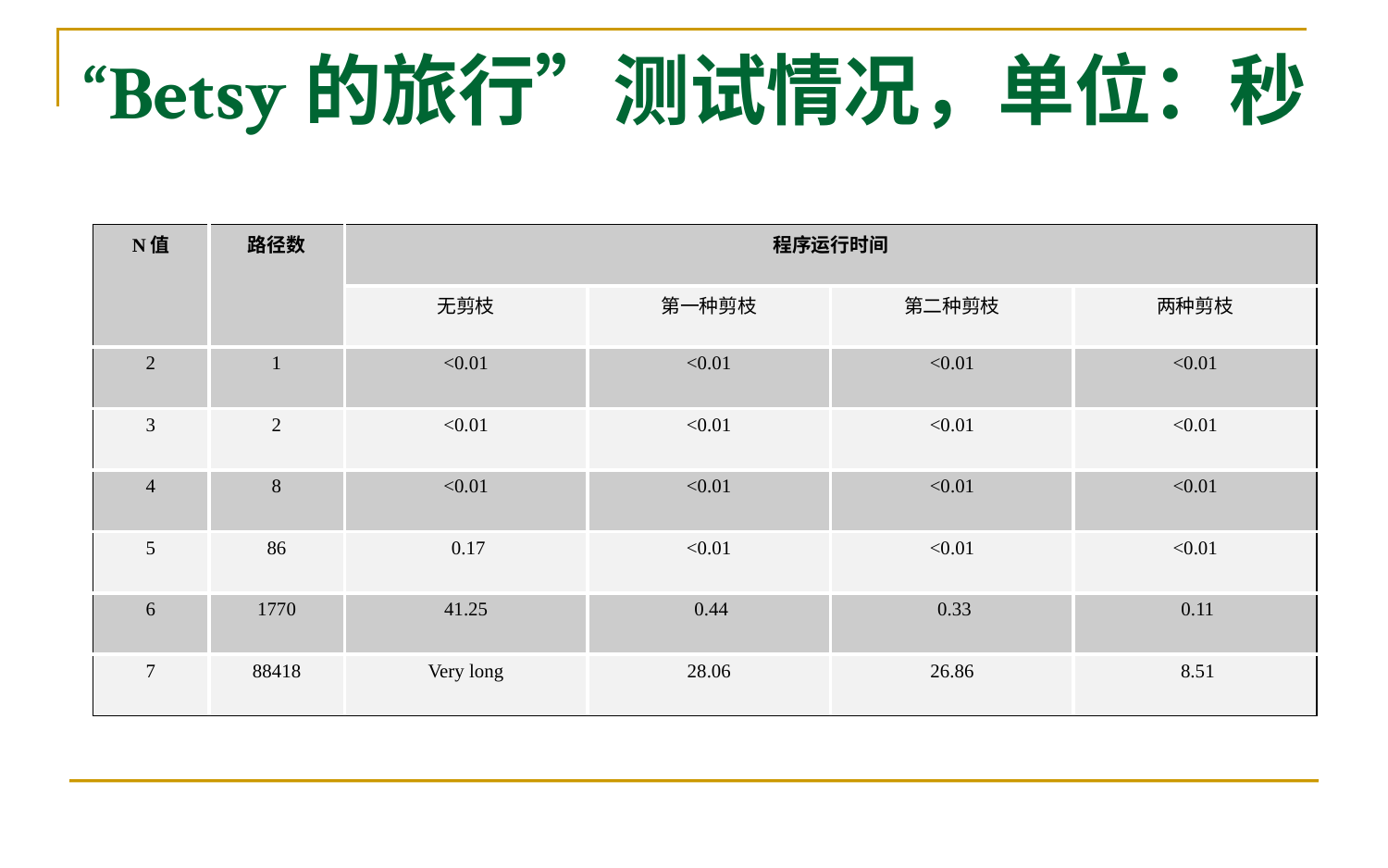

# “Betsy的旅行”测试情况，单位：秒
| N值 | 路径数 | 程序运行时间 |  |  |  |
| --- | --- | --- | --- | --- | --- |
|  |  | 无剪枝 | 第一种剪枝 | 第二种剪枝 | 两种剪枝 |
| 2 | 1 | <0.01 | <0.01 | <0.01 | <0.01 |
| 3 | 2 | <0.01 | <0.01 | <0.01 | <0.01 |
| 4 | 8 | <0.01 | <0.01 | <0.01 | <0.01 |
| 5 | 86 | 0.17 | <0.01 | <0.01 | <0.01 |
| 6 | 1770 | 41.25 | 0.44 | 0.33 | 0.11 |
| 7 | 88418 | Very long | 28.06 | 26.86 | 8.51 |